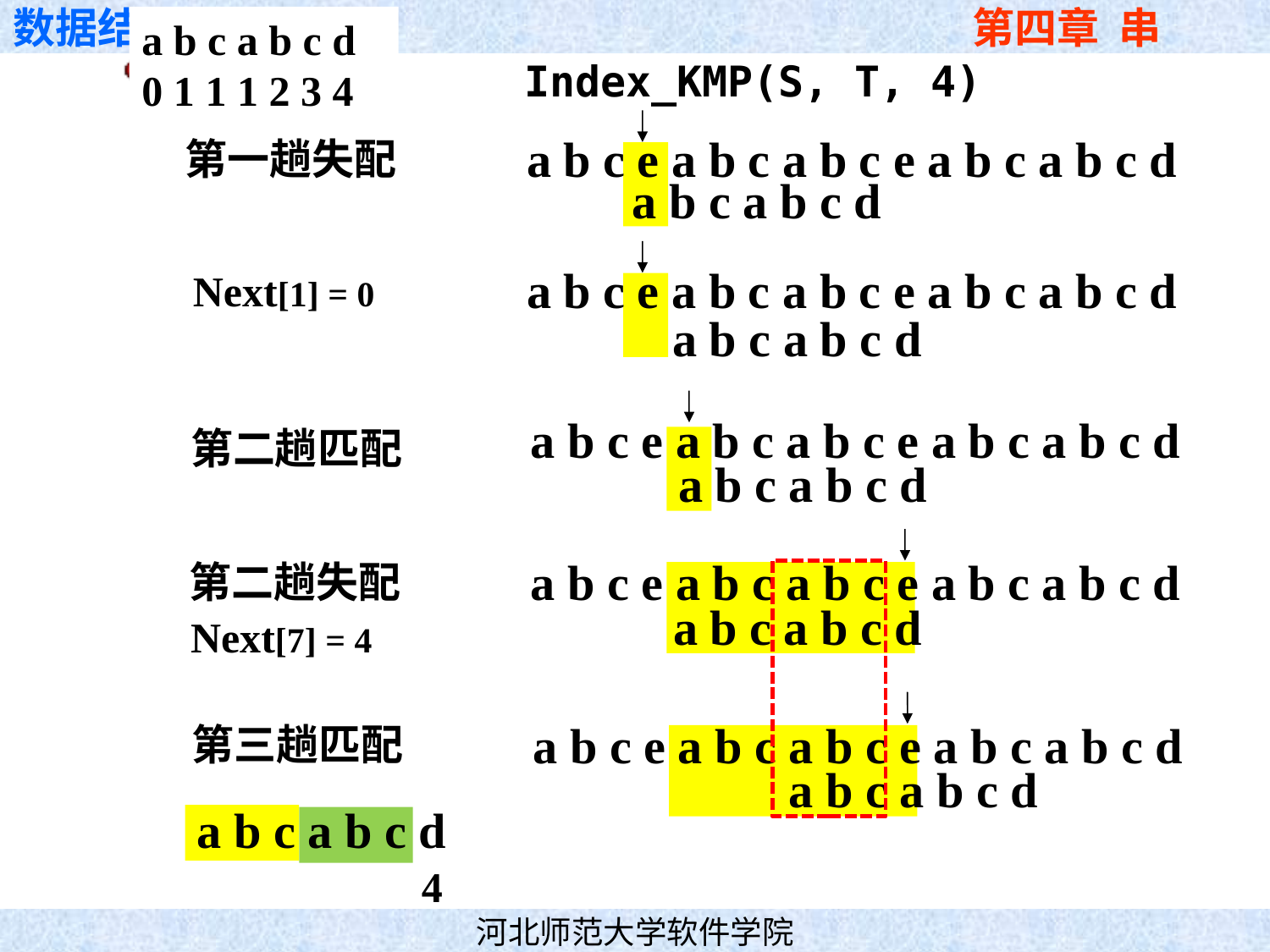

a b c a b c d
0 1 1 1 2 3 4
     KMP算法
Index_KMP(S, T, 4)

a b c e a b c a b c e a b c a b c d
第一趟失配
 a b c a b c d

a b c e a b c a b c e a b c a b c d
 a b c a b c d

Next[1] = 0

a b c e a b c a b c e a b c a b c d
第二趟匹配
 a b c a b c d

a b c e a b c a b c e a b c a b c d
第二趟失配
 a b c a b c d

Next[7] = 4

a b c e a b c a b c e a b c a b c d
第三趟匹配
 a b c a b c d

 a b c a b c d

4